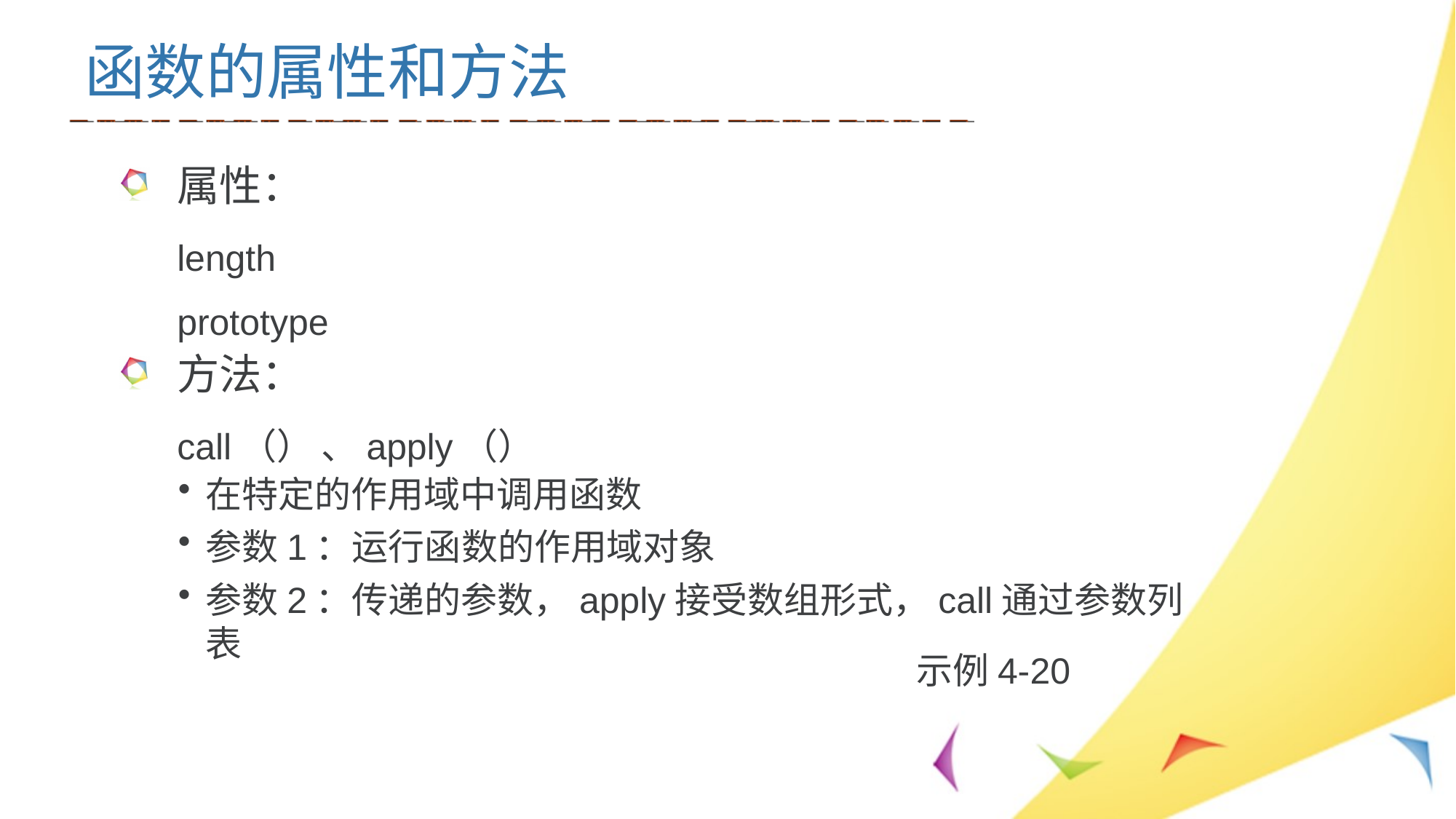

函数的属性和方法
属性：
length
prototype
方法：
call（） 、apply（）
在特定的作用域中调用函数
参数1：运行函数的作用域对象
参数2：传递的参数，apply接受数组形式，call通过参数列表

示例4-20